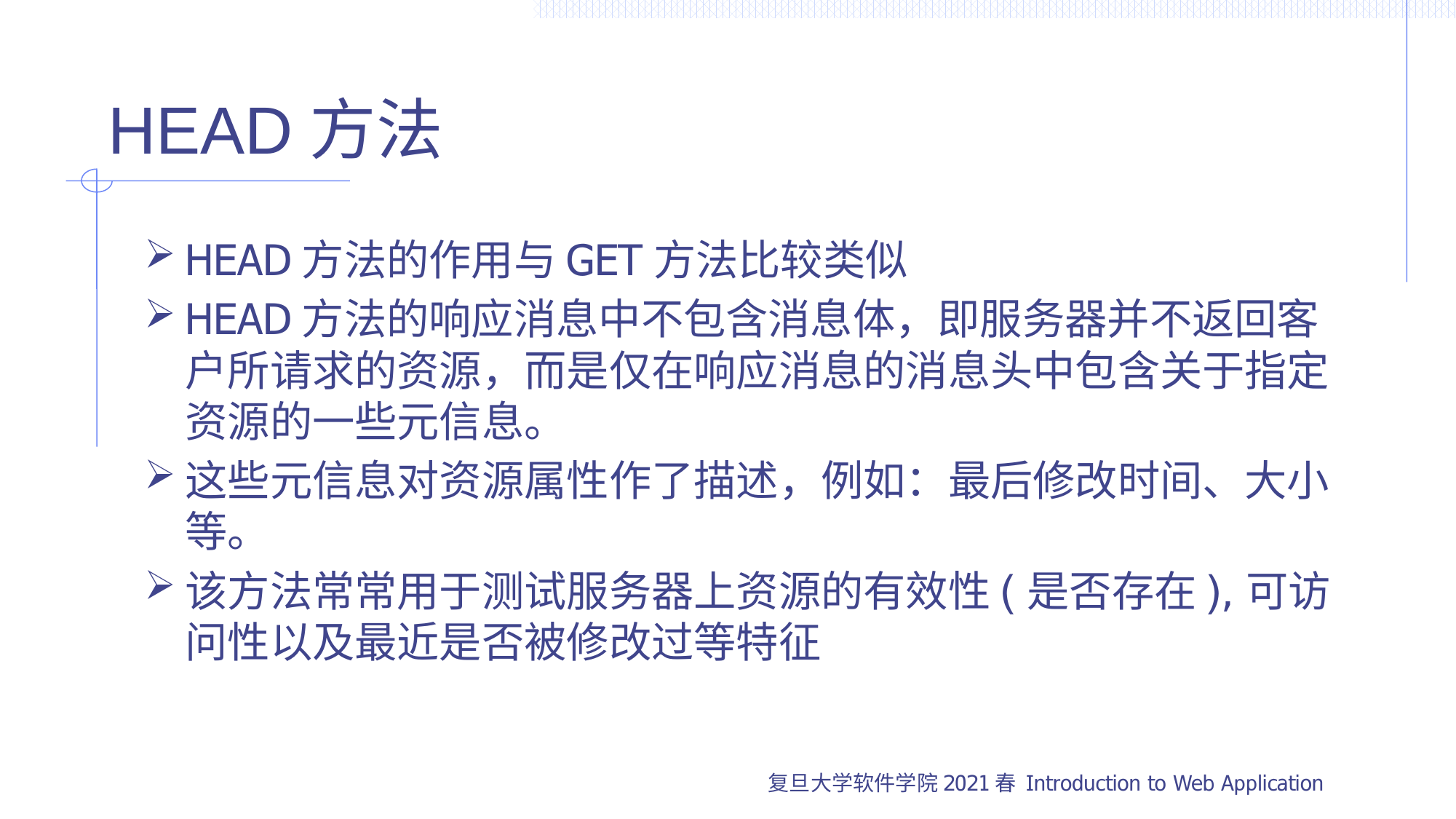

# HEAD方法
HEAD方法的作用与GET方法比较类似
HEAD方法的响应消息中不包含消息体，即服务器并不返回客户所请求的资源，而是仅在响应消息的消息头中包含关于指定资源的一些元信息。
这些元信息对资源属性作了描述，例如：最后修改时间、大小等。
该方法常常用于测试服务器上资源的有效性(是否存在),可访问性以及最近是否被修改过等特征